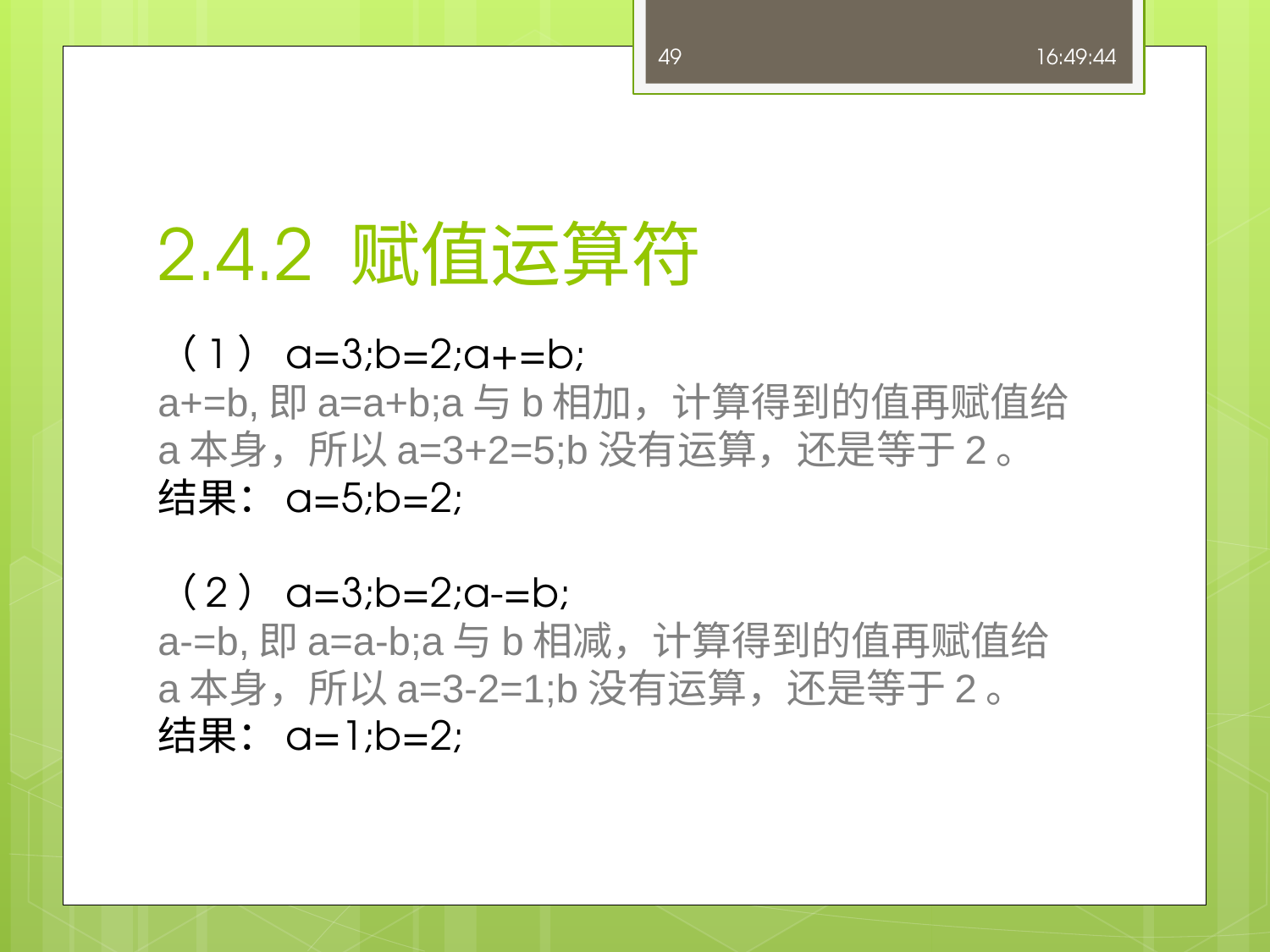

49
16:49:44
# 2.4.2 赋值运算符
（1）a=3;b=2;a+=b;
a+=b,即a=a+b;a与b相加，计算得到的值再赋值给a本身，所以a=3+2=5;b没有运算，还是等于2。
结果：a=5;b=2;

（2）a=3;b=2;a-=b;
a-=b,即a=a-b;a与b相减，计算得到的值再赋值给a本身，所以a=3-2=1;b没有运算，还是等于2。
结果：a=1;b=2;